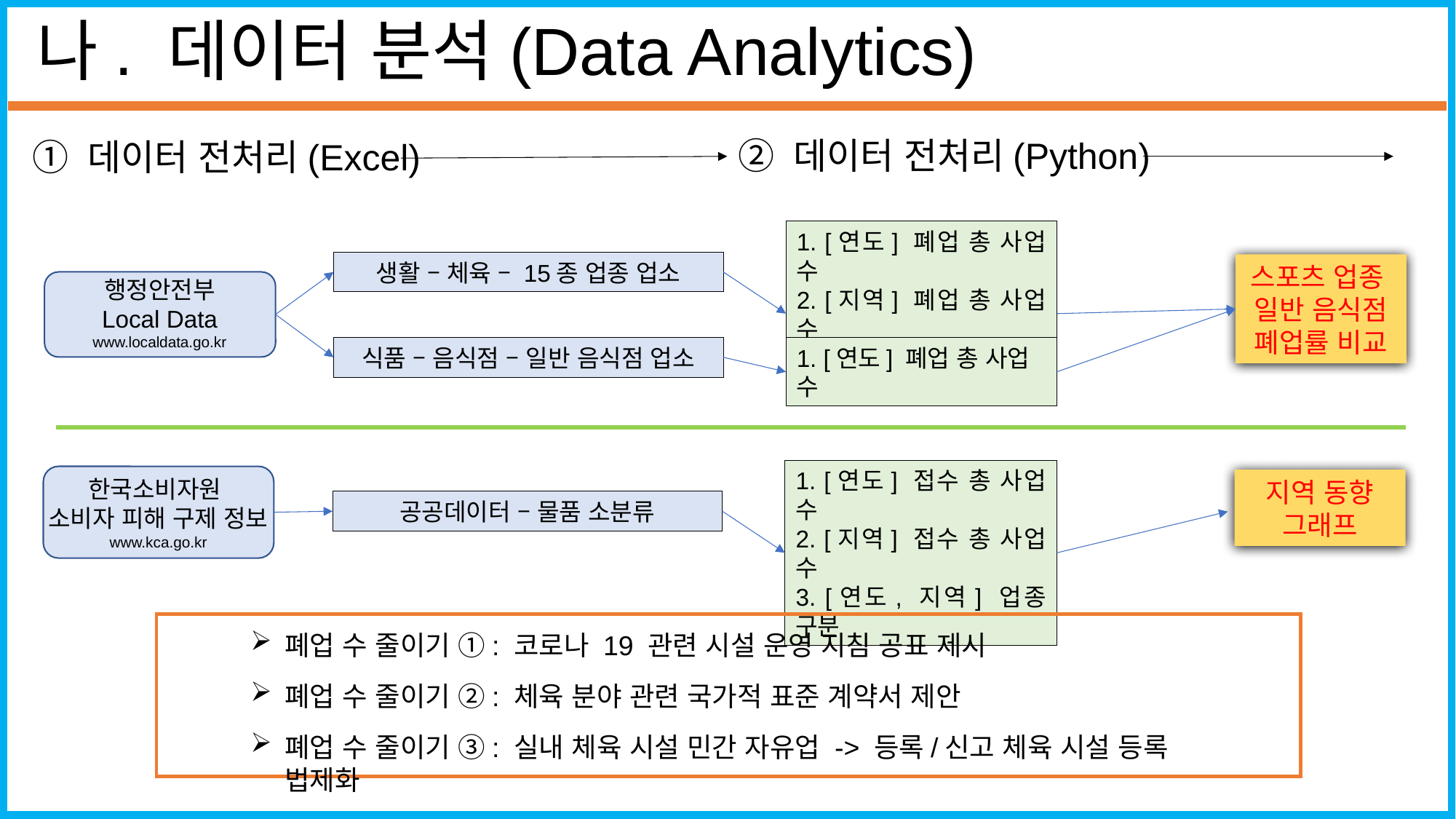

나. 데이터 분석(Data Analytics)
② 데이터 전처리(Python)
① 데이터 전처리(Excel)
1. [연도] 폐업 총 사업 수
2. [지역] 폐업 총 사업 수
3. [연도, 지역] 업종 구분
생활 – 체육 – 15종 업종 업소
스포츠 업종
일반 음식점
폐업률 비교
행정안전부
Local Data
www.localdata.go.kr

식품 – 음식점 – 일반 음식점 업소
1. [연도] 폐업 총 사업 수
1. [연도] 접수 총 사업 수
2. [지역] 접수 총 사업 수
3. [연도, 지역] 업종 구분

한국소비자원
소비자 피해 구제 정보
www.kca.go.kr
지역 동향
그래프
공공데이터 – 물품 소분류

폐업 수 줄이기 ①: 코로나 19 관련 시설 운영 지침 공표 제시

폐업 수 줄이기 ②: 체육 분야 관련 국가적 표준 계약서 제안

폐업 수 줄이기 ③: 실내 체육 시설 민간 자유업 -> 등록/신고 체육 시설 등록 법제화